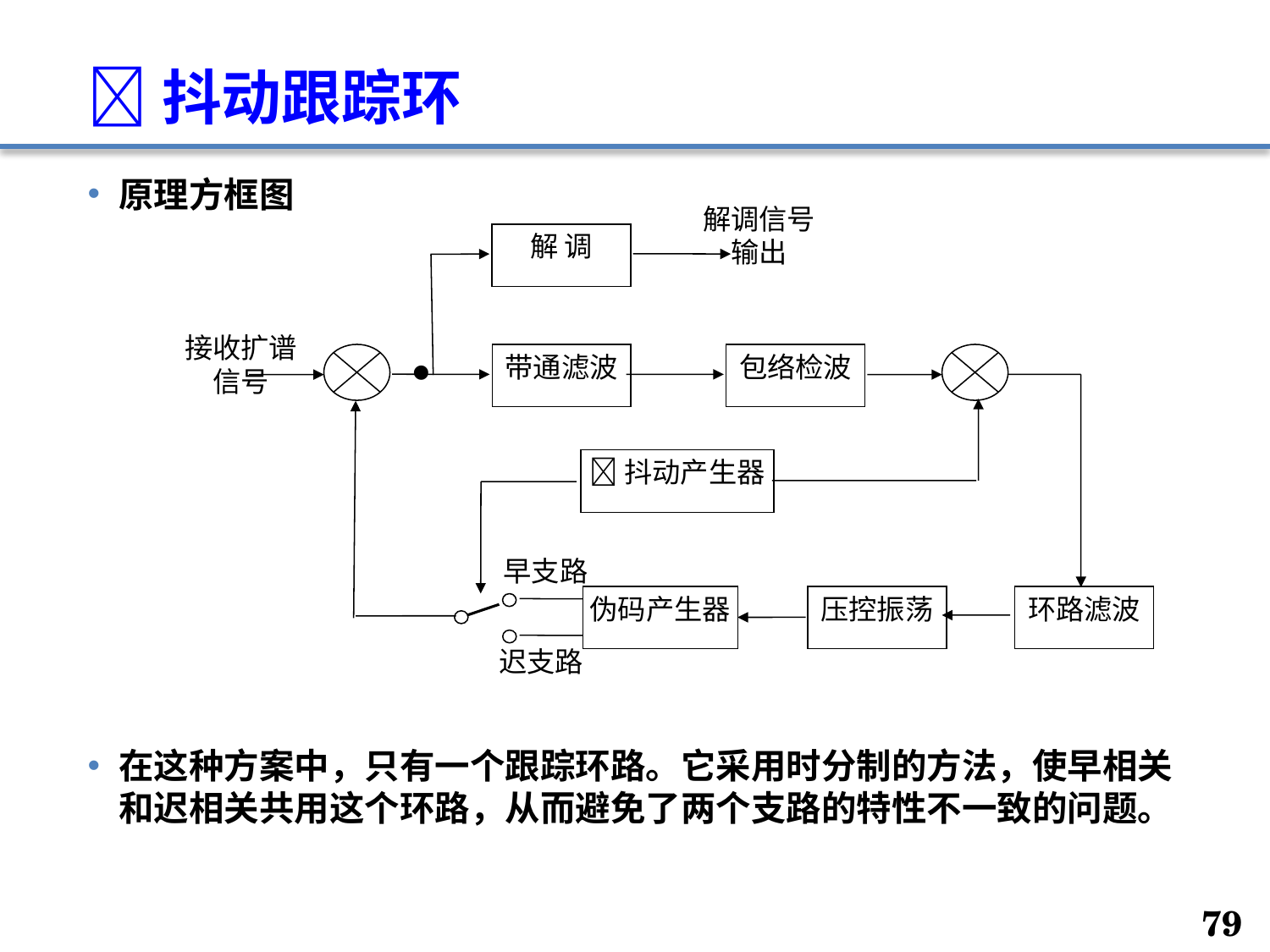

# τ抖动跟踪环
原理方框图

在这种方案中，只有一个跟踪环路。它采用时分制的方法，使早相关和迟相关共用这个环路，从而避免了两个支路的特性不一致的问题。

解调信号
输出
解 调

接收扩谱
信号
•

带通滤波

包络检波

τ抖动产生器

早支路
压控振荡
环路滤波
伪码产生器

迟支路
79